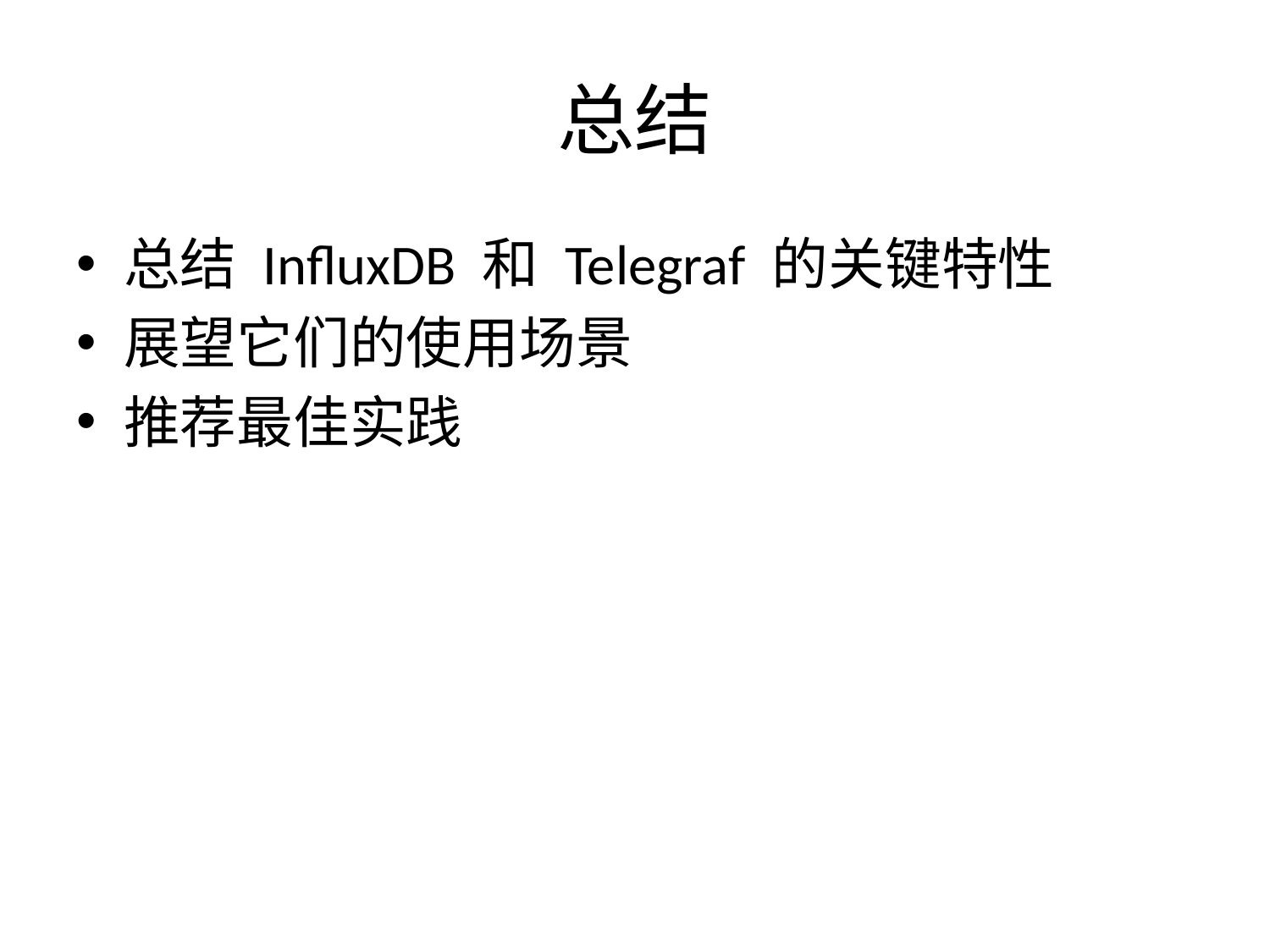

# 总结
总结 InfluxDB 和 Telegraf 的关键特性
展望它们的使用场景
推荐最佳实践